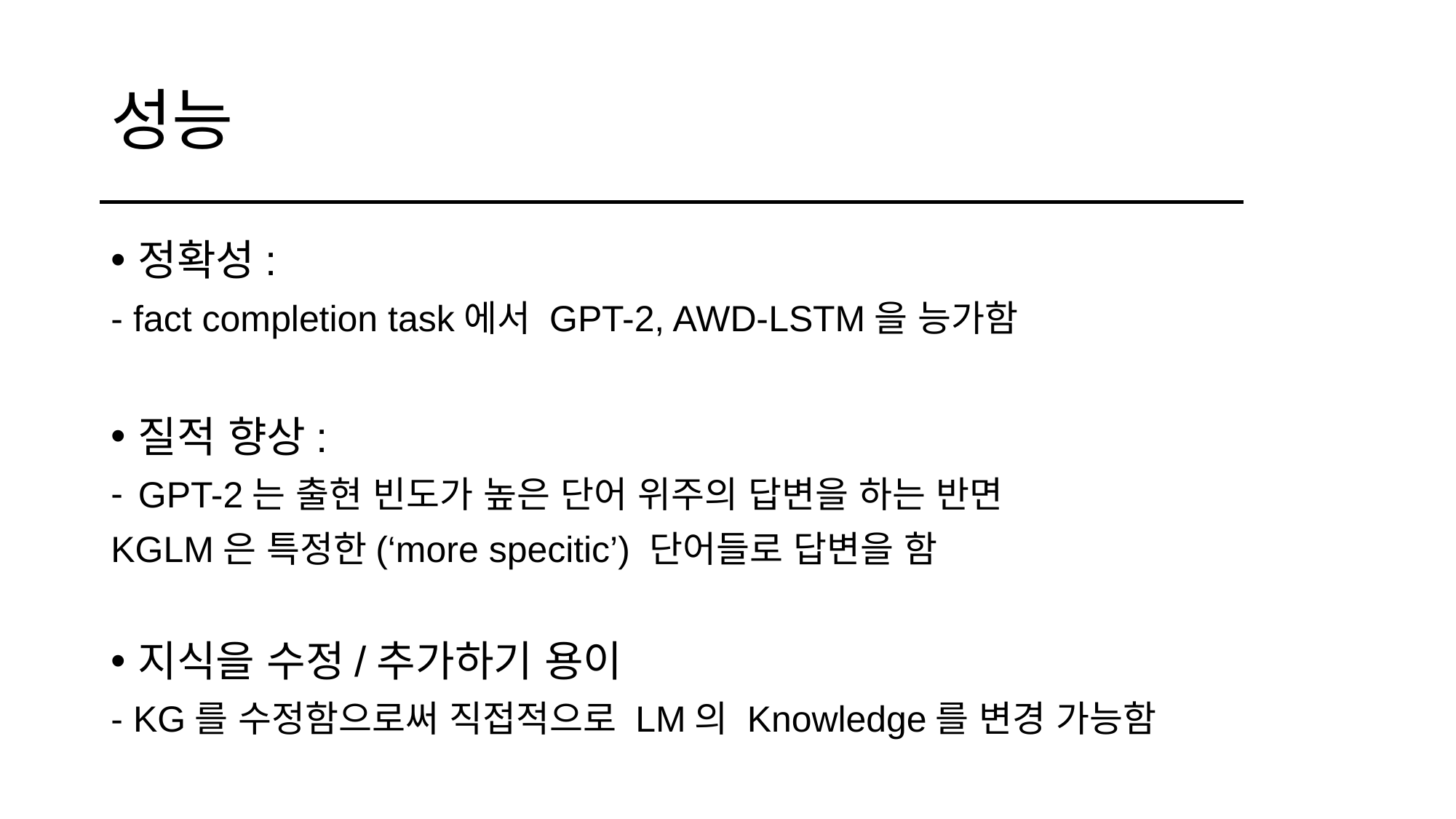

# 성능
정확성:
- fact completion task에서 GPT-2, AWD-LSTM을 능가함

질적 향상:
GPT-2는 출현 빈도가 높은 단어 위주의 답변을 하는 반면
KGLM은 특정한(‘more specitic’) 단어들로 답변을 함

지식을 수정/추가하기 용이
- KG를 수정함으로써 직접적으로 LM의 Knowledge를 변경 가능함